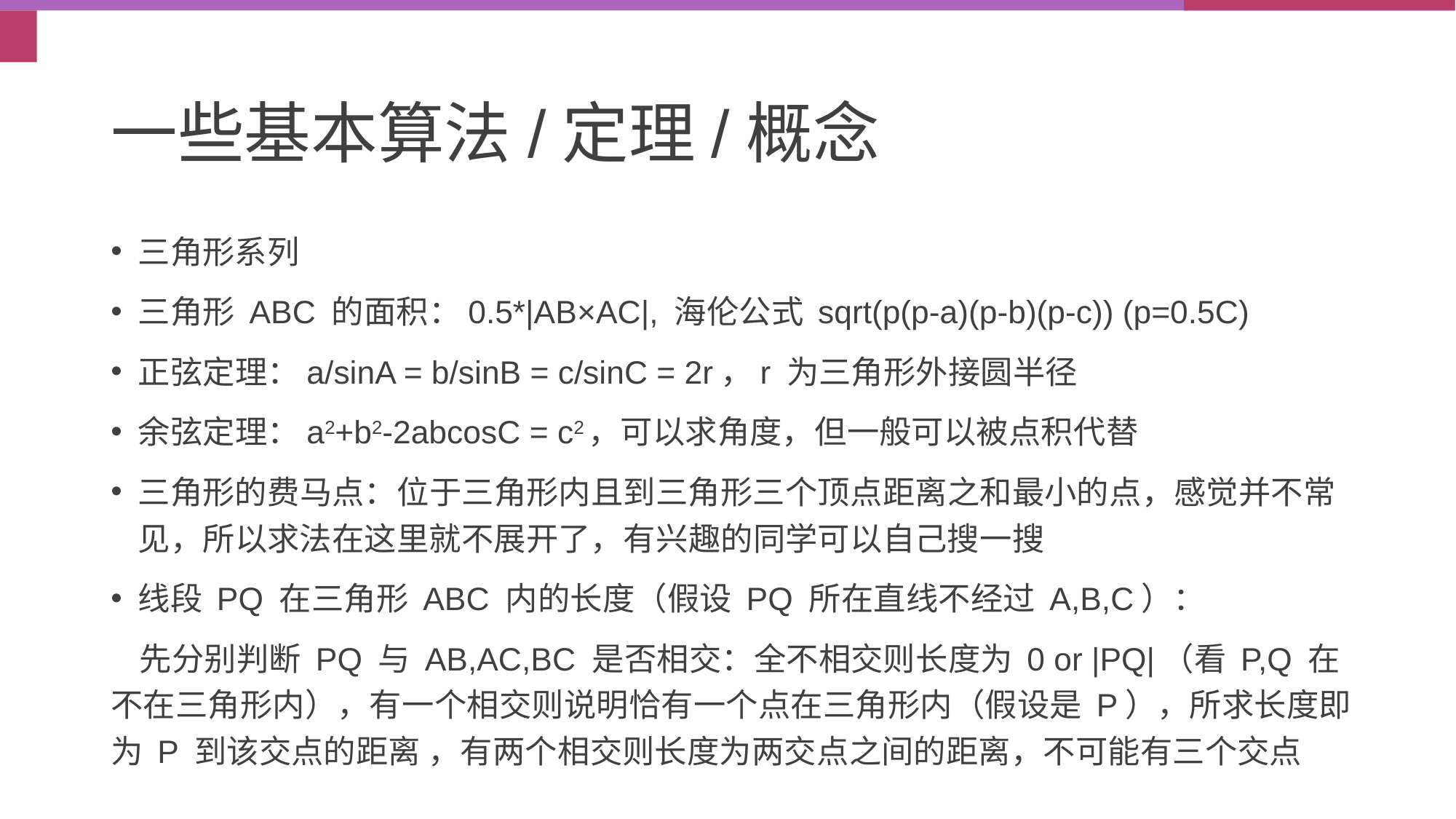

# 一些基本算法/定理/概念
三角形系列
三角形 ABC 的面积：0.5*|AB×AC|, 海伦公式 sqrt(p(p-a)(p-b)(p-c)) (p=0.5C)
正弦定理：a/sinA = b/sinB = c/sinC = 2r，r 为三角形外接圆半径
余弦定理：a2+b2-2abcosC = c2，可以求角度，但一般可以被点积代替
三角形的费马点：位于三角形内且到三角形三个顶点距离之和最小的点，感觉并不常见，所以求法在这里就不展开了，有兴趣的同学可以自己搜一搜
线段 PQ 在三角形 ABC 内的长度（假设 PQ 所在直线不经过 A,B,C）：
   先分别判断 PQ 与 AB,AC,BC 是否相交：全不相交则长度为 0 or |PQ|（看 P,Q 在不在三角形内），有一个相交则说明恰有一个点在三角形内（假设是 P），所求长度即为 P 到该交点的距离 ，有两个相交则长度为两交点之间的距离，不可能有三个交点